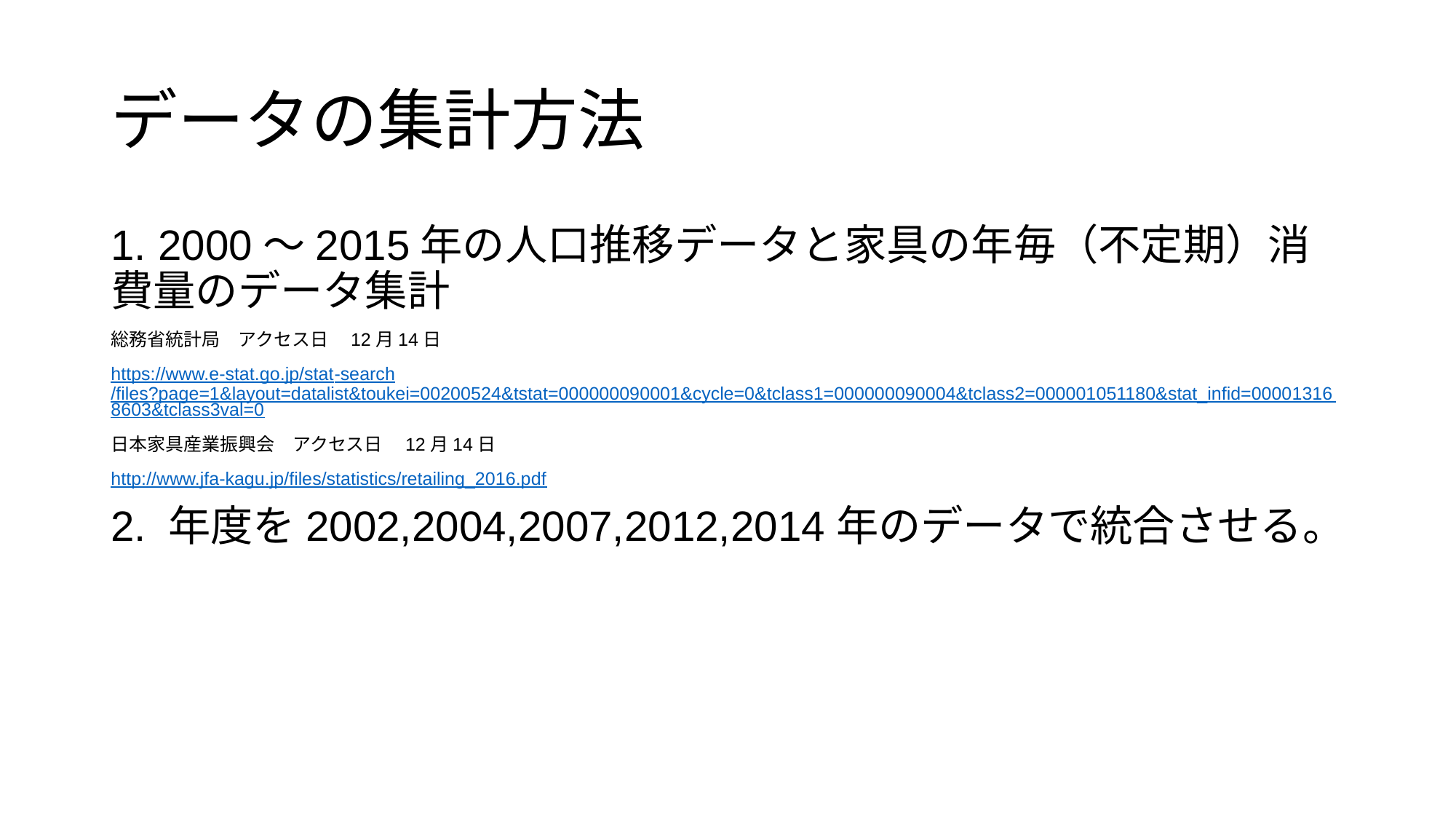

# データの集計方法
1. 2000〜2015年の人口推移データと家具の年毎（不定期）消費量のデータ集計
総務省統計局　アクセス日　12月14日
https://www.e-stat.go.jp/stat-search/files?page=1&layout=datalist&toukei=00200524&tstat=000000090001&cycle=0&tclass1=000000090004&tclass2=000001051180&stat_infid=000013168603&tclass3val=0
日本家具産業振興会　アクセス日　12月14日
http://www.jfa-kagu.jp/files/statistics/retailing_2016.pdf
2. 年度を2002,2004,2007,2012,2014年のデータで統合させる。